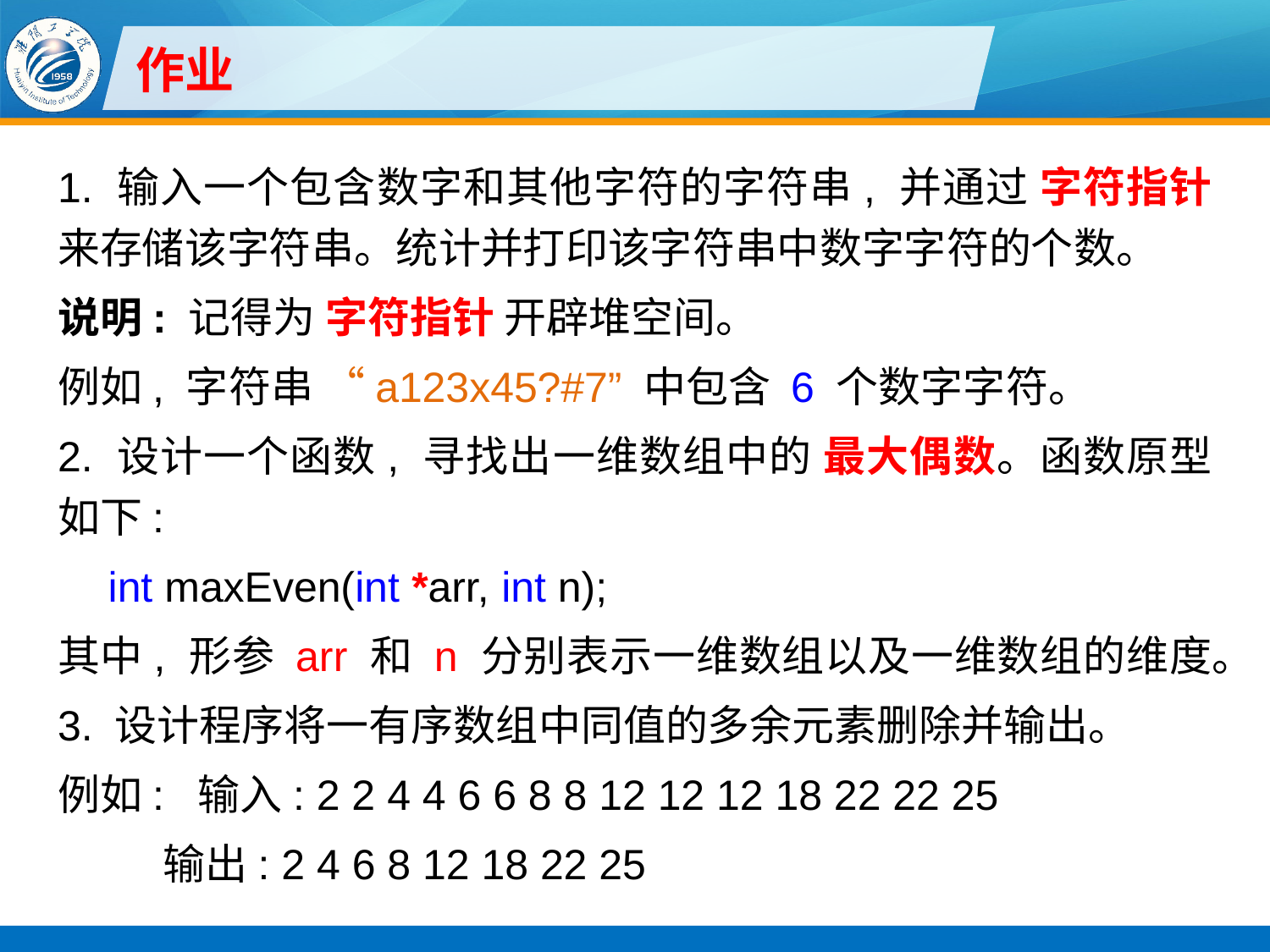

# 作业
1. 输入一个包含数字和其他字符的字符串, 并通过 字符指针 来存储该字符串。统计并打印该字符串中数字字符的个数。
说明: 记得为 字符指针 开辟堆空间。
例如, 字符串 “a123x45?#7” 中包含 6 个数字字符。
2. 设计一个函数, 寻找出一维数组中的 最大偶数。函数原型如下:
int maxEven(int *arr, int n);
其中, 形参 arr 和 n 分别表示一维数组以及一维数组的维度。
3. 设计程序将一有序数组中同值的多余元素删除并输出。
例如:  输入: 2 2 4 4 6 6 8 8 12 12 12 18 22 22 25
          输出: 2 4 6 8 12 18 22 25